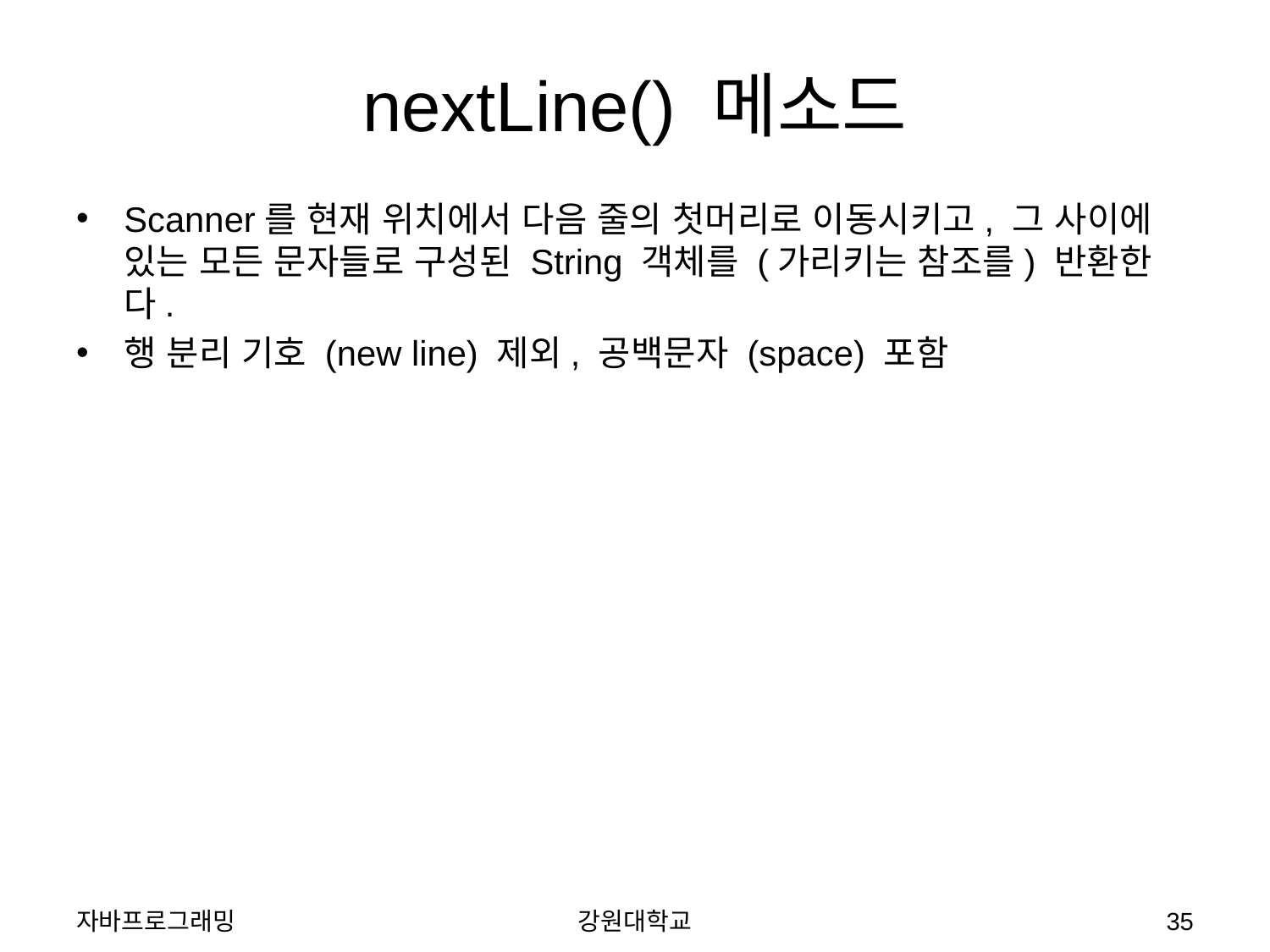

# nextLine() 메소드
Scanner를 현재 위치에서 다음 줄의 첫머리로 이동시키고, 그 사이에 있는 모든 문자들로 구성된 String 객체를 (가리키는 참조를) 반환한다.
행 분리 기호 (new line) 제외, 공백문자 (space) 포함

자바프로그래밍
강원대학교
35